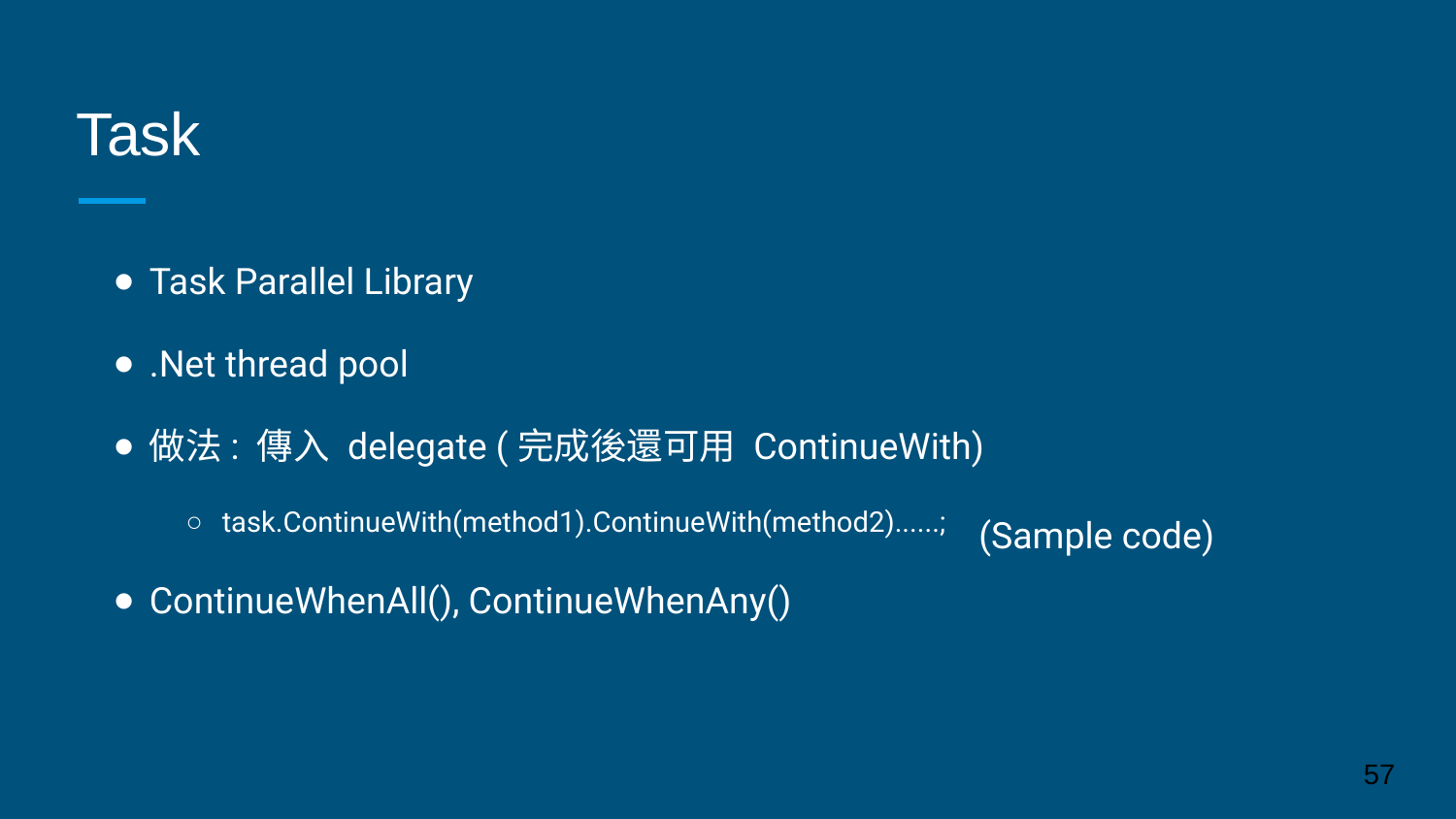

# Task
Task Parallel Library
.Net thread pool
做法: 傳入 delegate (完成後還可用 ContinueWith)
task.ContinueWith(method1).ContinueWith(method2)......;
ContinueWhenAll(), ContinueWhenAny()
(Sample code)

57